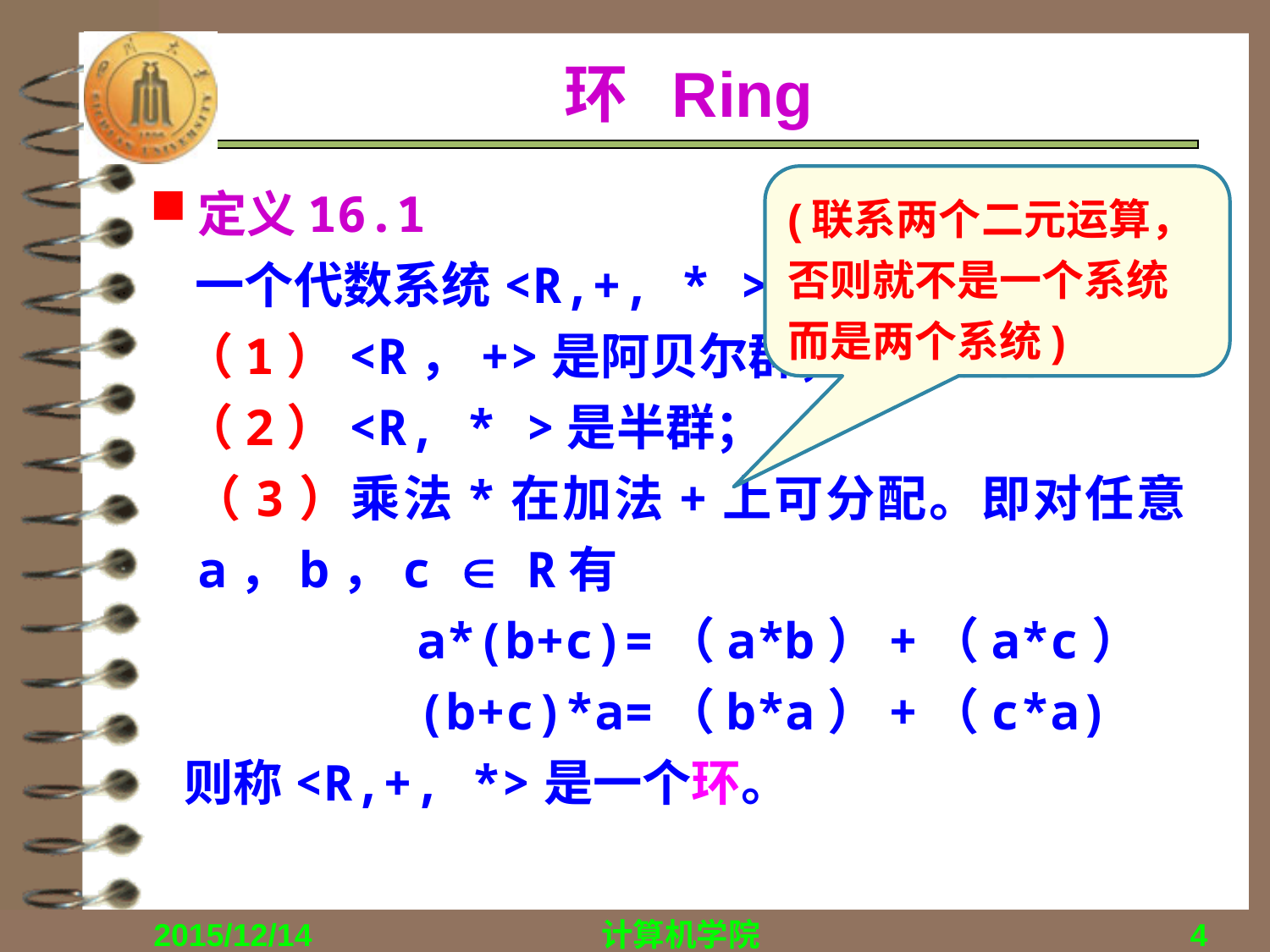

# 环  Ring
(联系两个二元运算，
否则就不是一个系统
而是两个系统)
定义16.1
   一个代数系统<R,+, * >，如果满足：
  （1）<R，+>是阿贝尔群；可交换群
  （2）<R, * >是半群；
  （3）乘法*在加法+上可分配。即对任意a，b，c ∈ R有
         a*(b+c)=（a*b）+（a*c）
         (b+c)*a=（b*a）+（c*a)
  则称<R,+, *>是一个环。
2015/12/14
计算机学院
4